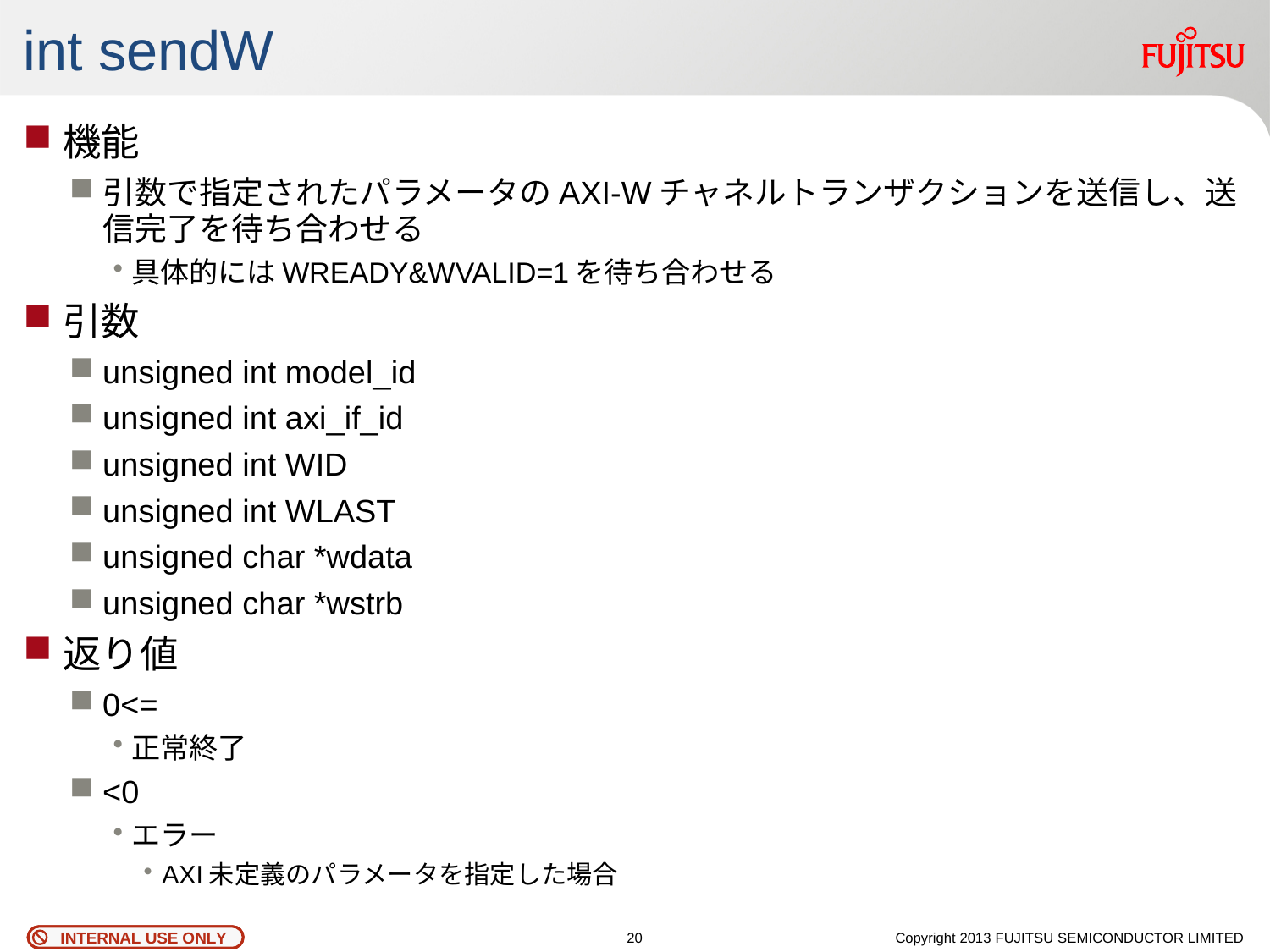

# int sendW
機能
引数で指定されたパラメータのAXI-Wチャネルトランザクションを送信し、送信完了を待ち合わせる
具体的にはWREADY&WVALID=1を待ち合わせる
引数
unsigned int model_id
unsigned int axi_if_id
unsigned int WID
unsigned int WLAST
unsigned char *wdata
unsigned char *wstrb
返り値
0<=
正常終了
<0
エラー
AXI未定義のパラメータを指定した場合

20
Copyright 2013 FUJITSU SEMICONDUCTOR LIMITED